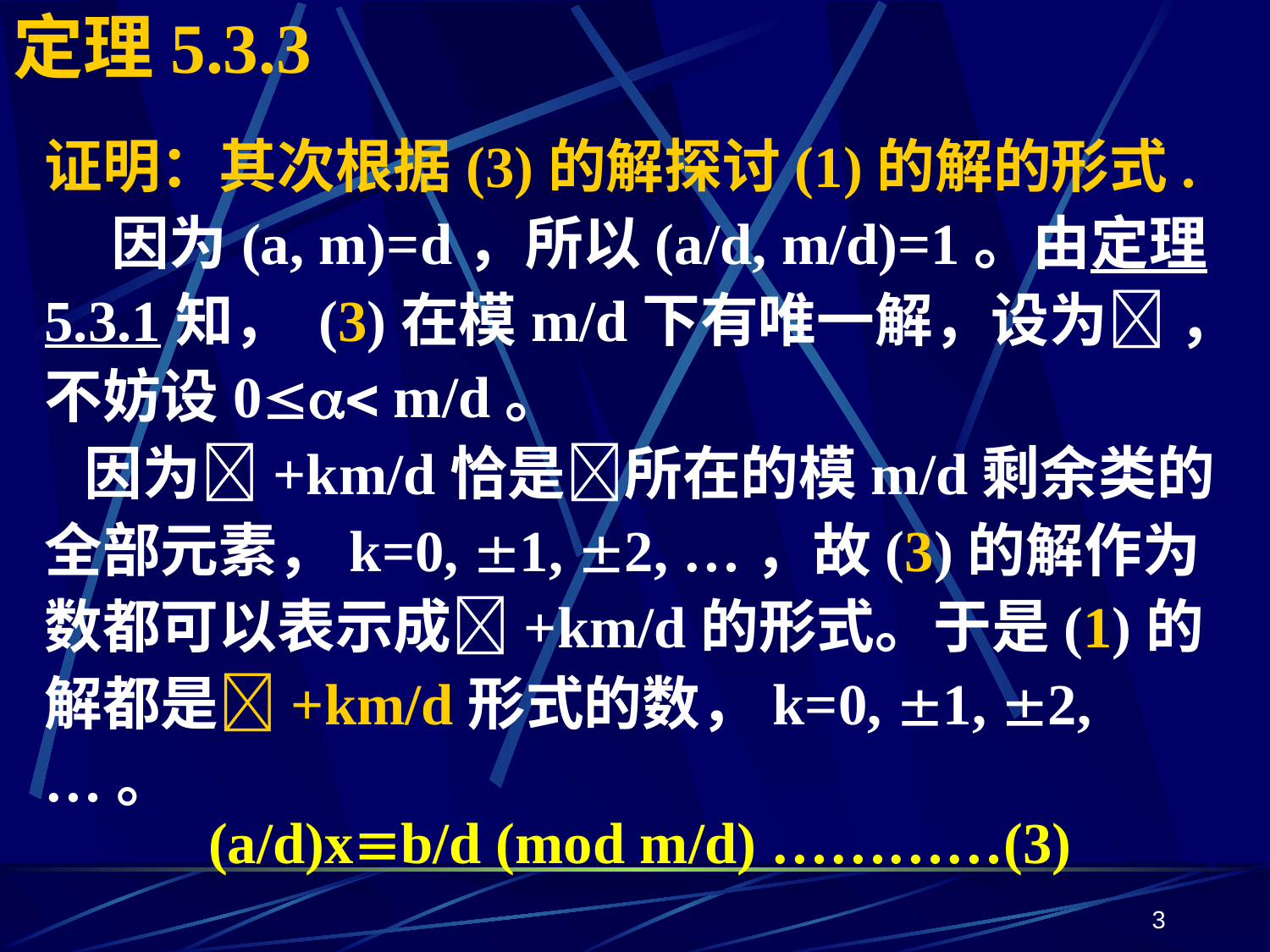

# 定理5.3.3
证明：其次根据(3)的解探讨(1)的解的形式.
    因为(a, m)=d，所以(a/d, m/d)=1。由定理5.3.1知， (3)在模m/d下有唯一解，设为α ，不妨设0≤α< m/d。
  因为α+km/d恰是α所在的模m/d剩余类的全部元素，k=0, ±1, ±2, …，故(3)的解作为数都可以表示成α+km/d的形式。于是(1)的解都是α+km/d形式的数，k=0, ±1, ±2, …。
(a/d)x≡b/d (mod m/d) …………(3)

3